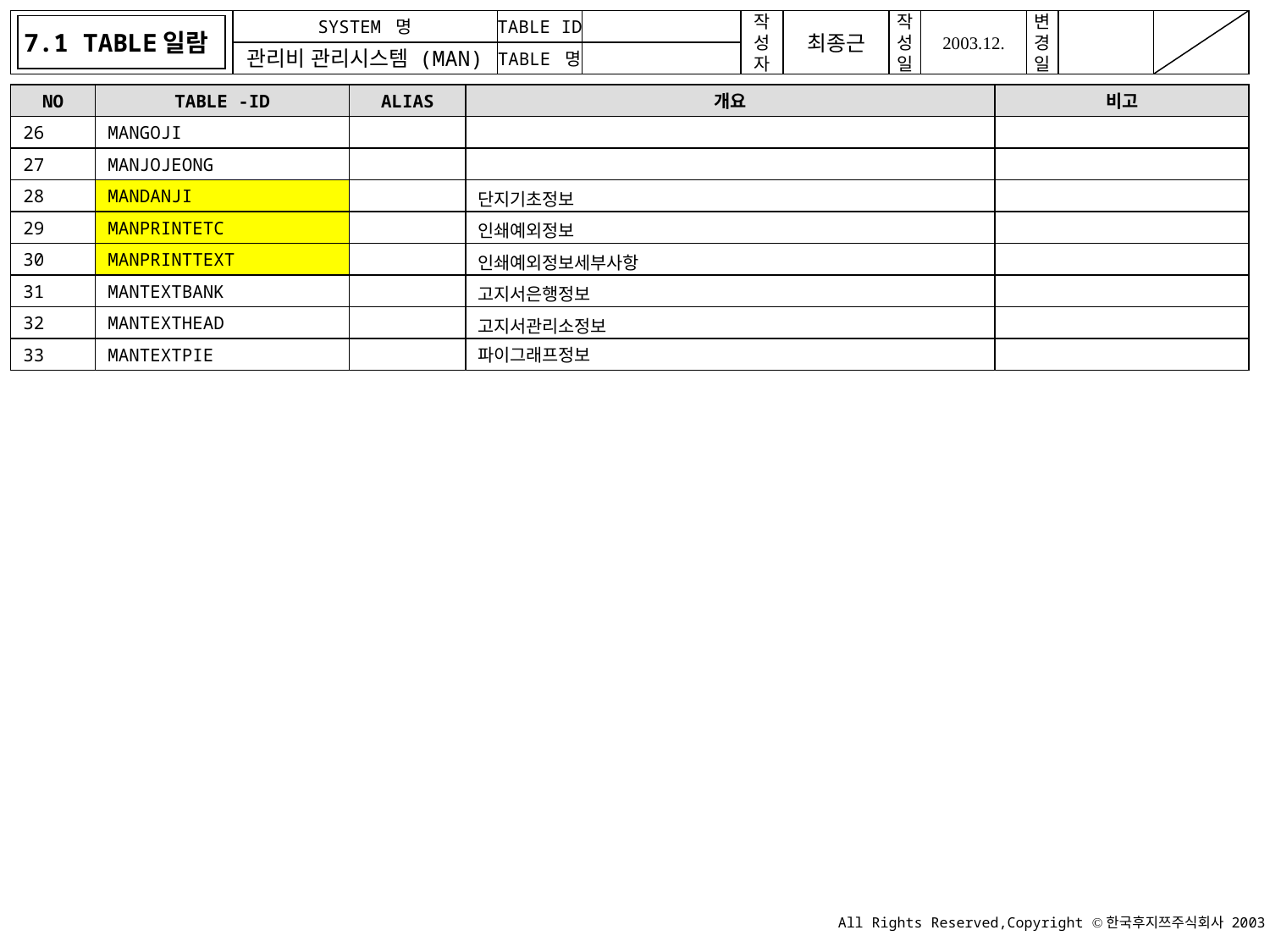

7.1 TABLE일람

NO
TABLE -ID
ALIAS
개요
비고
26
MANGOJI

27
MANJOJEONG

28
MANDANJI
단지기초정보

29
MANPRINTETC

인쇄예외정보

30
MANPRINTTEXT

인쇄예외정보세부사항

31
MANTEXTBANK

고지서은행정보

32
MANTEXTHEAD

고지서관리소정보

33
MANTEXTPIE

파이그래프정보